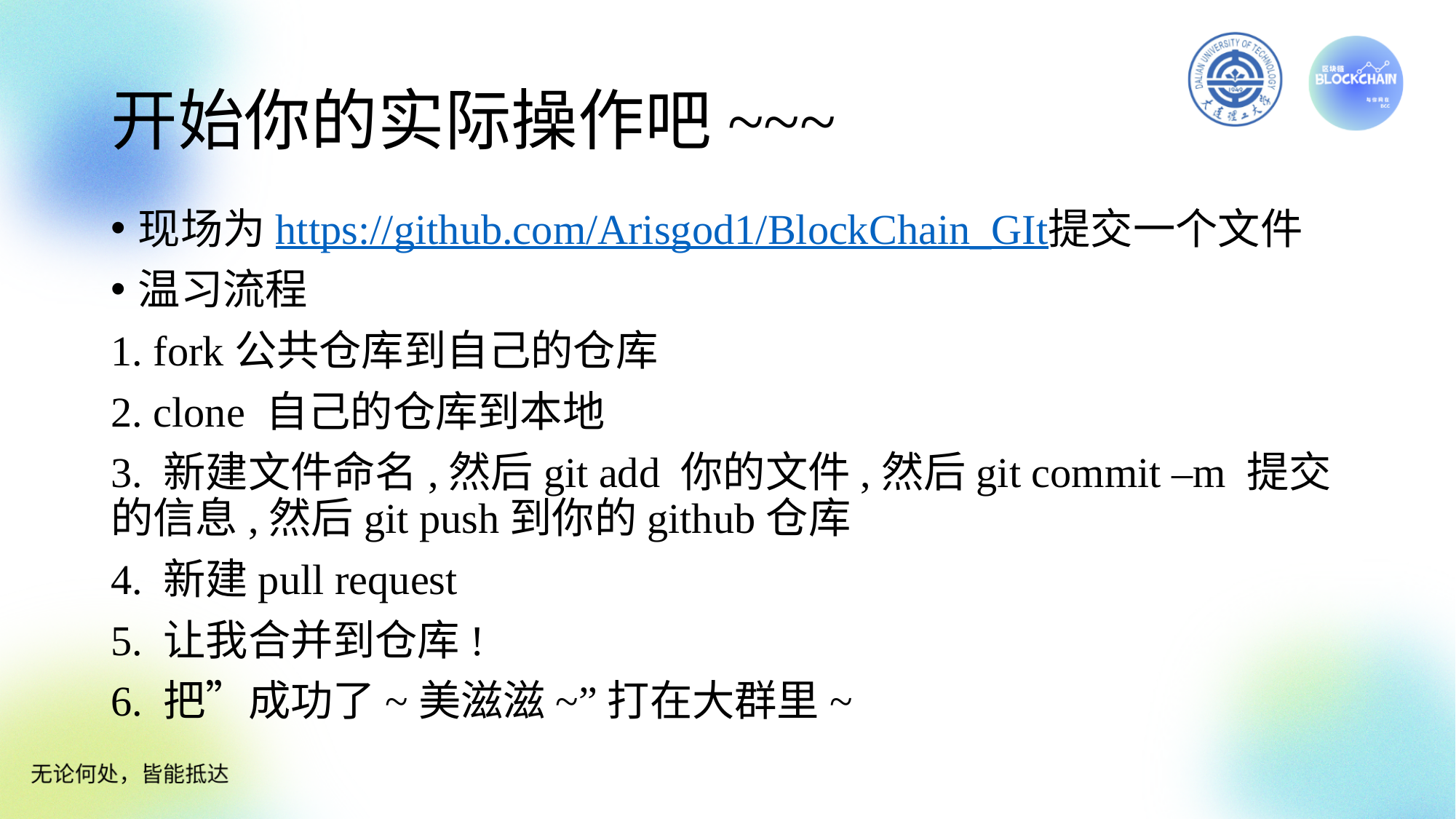

# 开始你的实际操作吧~~~
现场为https://github.com/Arisgod1/BlockChain_GIt提交一个文件
温习流程
1. fork公共仓库到自己的仓库
2. clone 自己的仓库到本地
3. 新建文件命名,然后git add 你的文件,然后git commit –m 提交的信息,然后git push到你的github仓库
4. 新建pull request
5. 让我合并到仓库!
6. 把”成功了~美滋滋~”打在大群里~